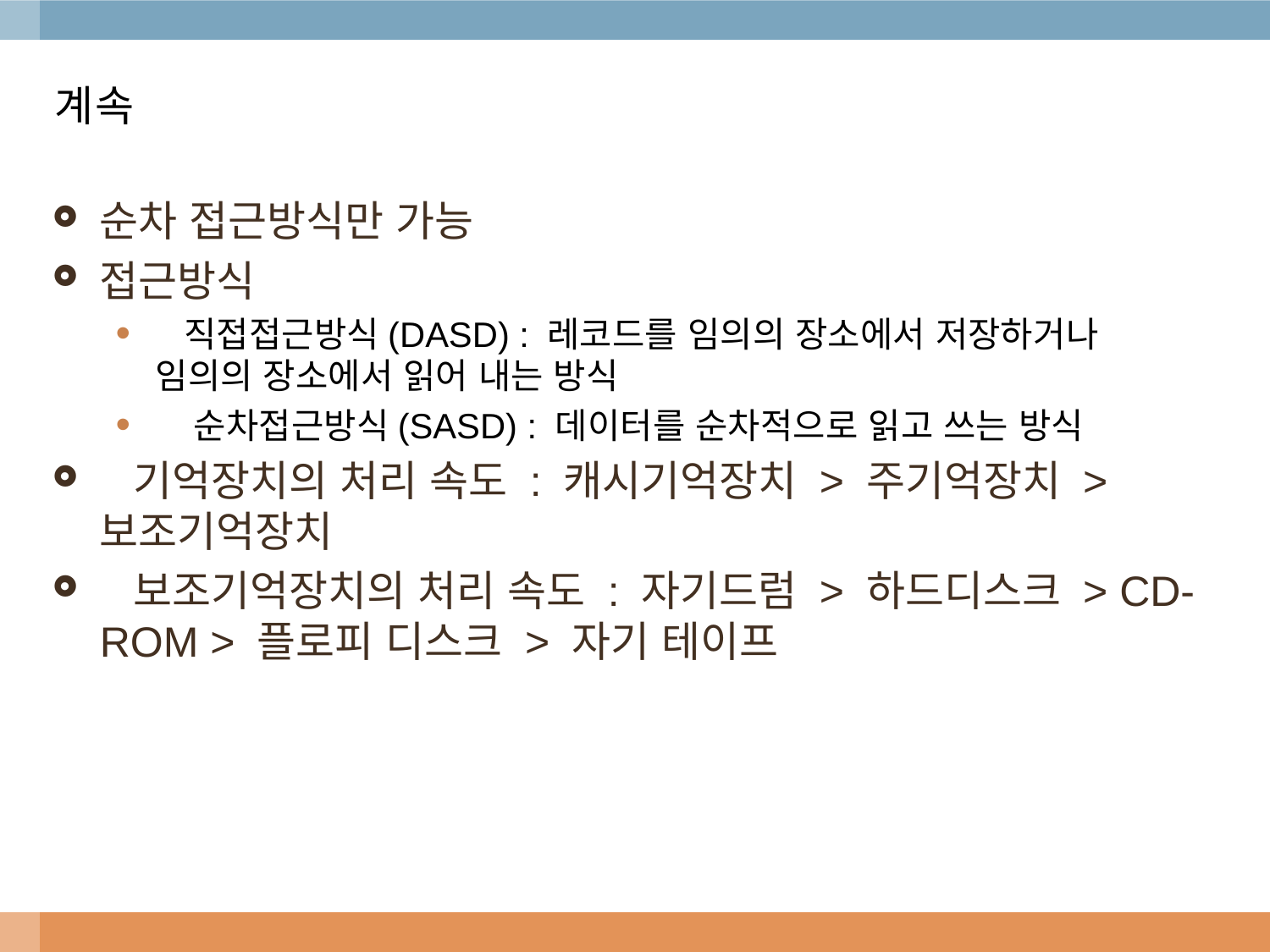

# 계속
순차 접근방식만 가능
접근방식
  직접접근방식(DASD) : 레코드를 임의의 장소에서 저장하거나 임의의 장소에서 읽어 내는 방식
   순차접근방식(SASD) : 데이터를 순차적으로 읽고 쓰는 방식
  기억장치의 처리 속도 : 캐시기억장치 > 주기억장치 > 보조기억장치
  보조기억장치의 처리 속도 : 자기드럼 > 하드디스크 > CD-ROM > 플로피 디스크 > 자기 테이프